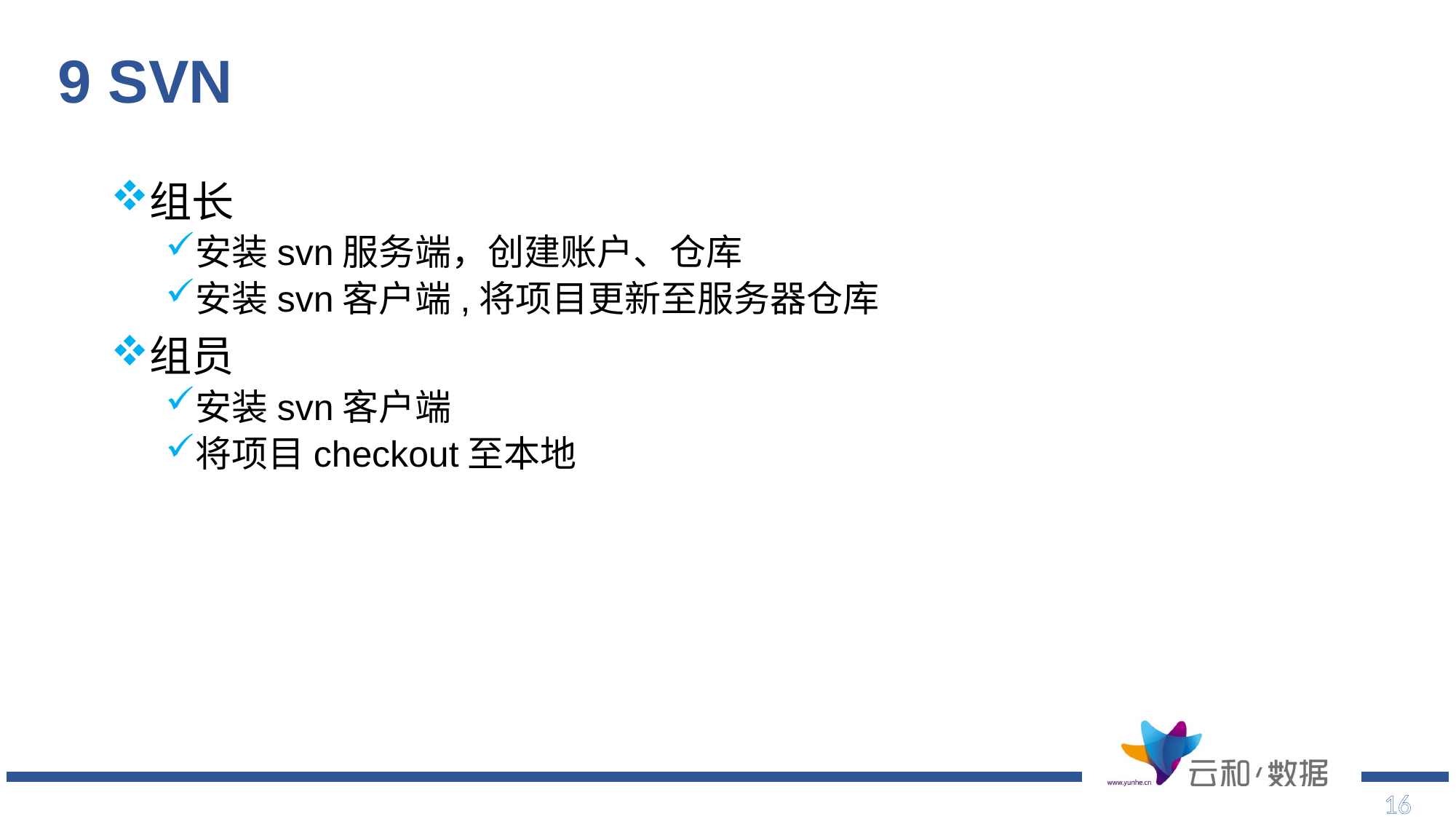

# 9 SVN
组长
安装svn服务端，创建账户、仓库
安装svn客户端,将项目更新至服务器仓库
组员
安装svn客户端
将项目checkout至本地